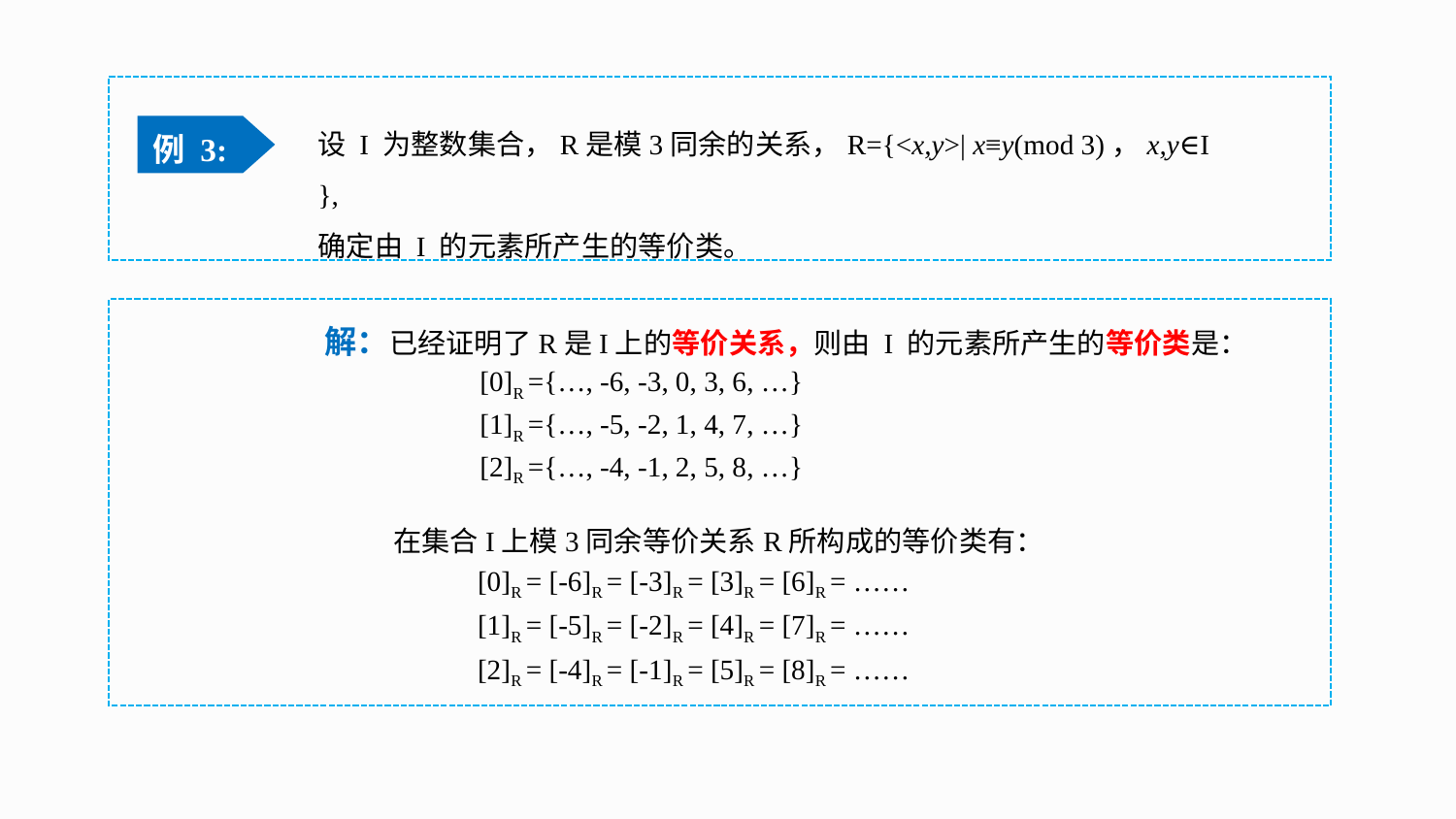

设 I 为整数集合，R是模3同余的关系，R={<x,y>| x≡y(mod 3)，x,y∈I },
确定由 I 的元素所产生的等价类。
例 3:

解：已经证明了R是I上的等价关系，则由 I 的元素所产生的等价类是：
                      [0]R ={…, -6, -3, 0, 3, 6, …}
                      [1]R ={…, -5, -2, 1, 4, 7, …}
                      [2]R ={…, -4, -1, 2, 5, 8, …}
在集合I上模3同余等价关系R所构成的等价类有：
            [0]R = [-6]R = [-3]R = [3]R = [6]R = ……
            [1]R = [-5]R = [-2]R = [4]R = [7]R = ……
            [2]R = [-4]R = [-1]R = [5]R = [8]R = ……